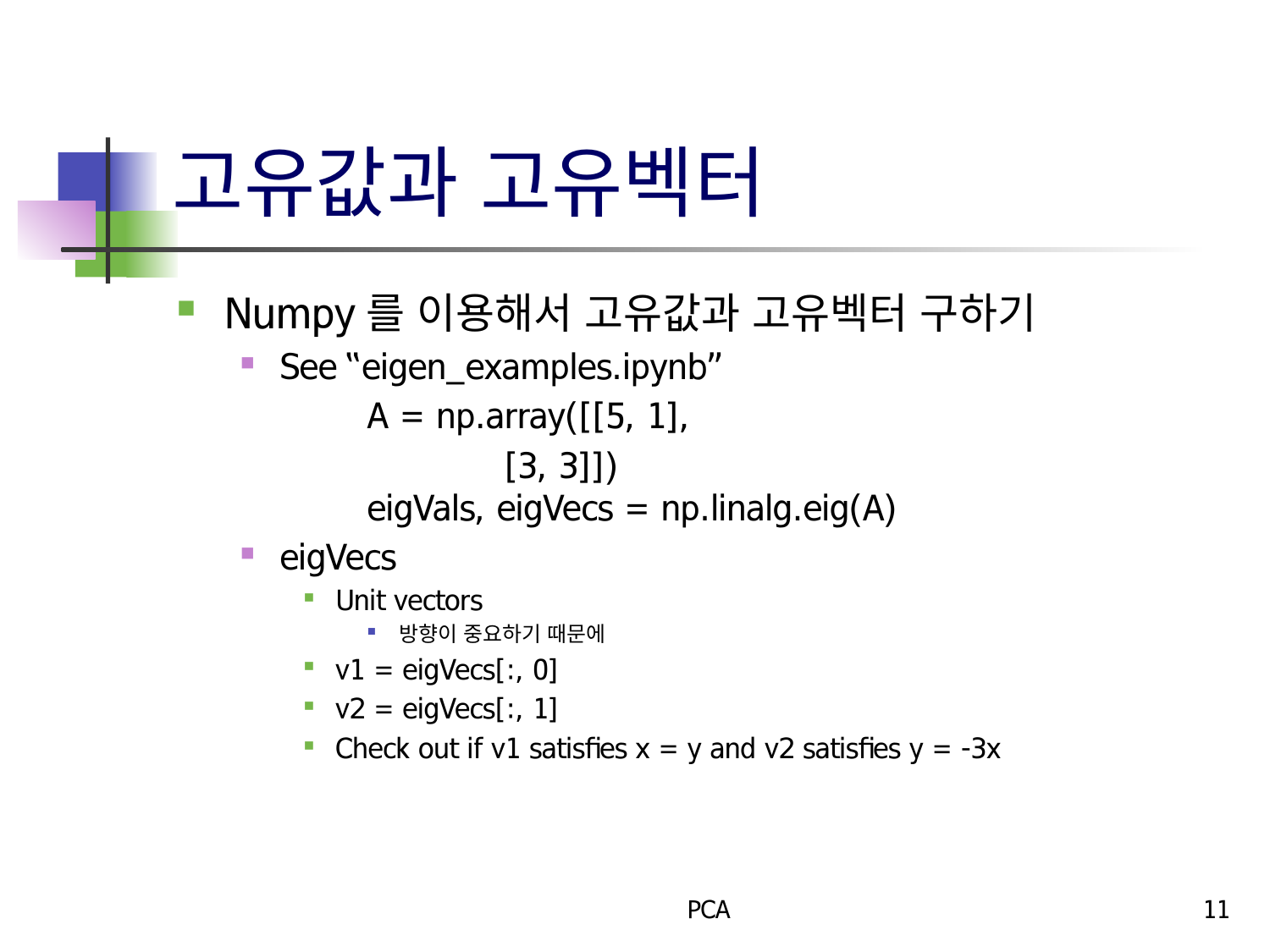

# 고유값과 고유벡터
Numpy를 이용해서 고유값과 고유벡터 구하기
See “eigen_examples.ipynb”
	A = np.array([[5, 1],
                        [3, 3]])
	eigVals, eigVecs = np.linalg.eig(A)
eigVecs
Unit vectors
방향이 중요하기 때문에
v1 = eigVecs[:, 0]
v2 = eigVecs[:, 1]
Check out if v1 satisfies x = y and v2 satisfies y = -3x

PCA
11